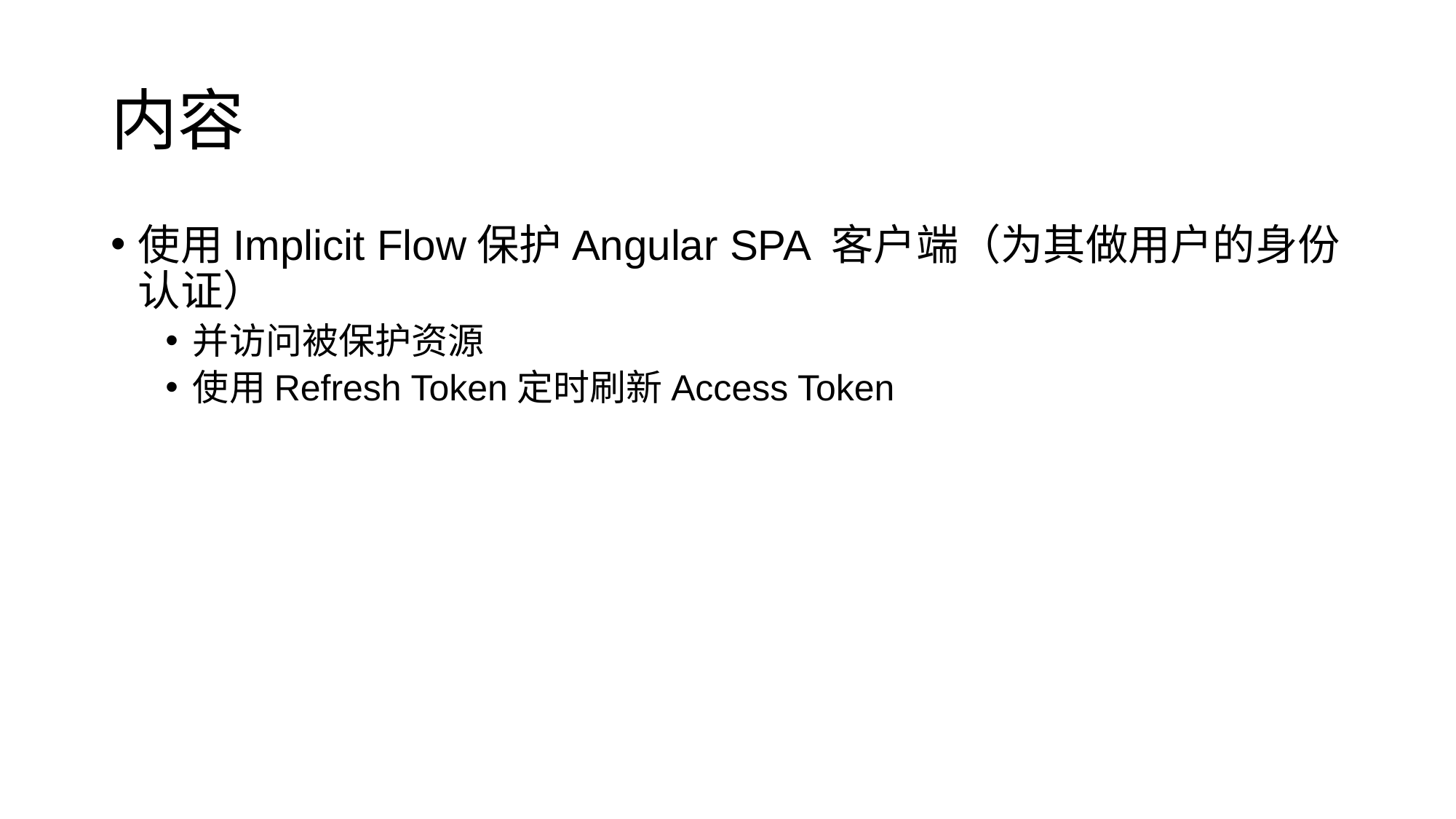

# 内容
使用Implicit Flow保护Angular SPA 客户端（为其做用户的身份认证）
并访问被保护资源
使用Refresh Token定时刷新Access Token